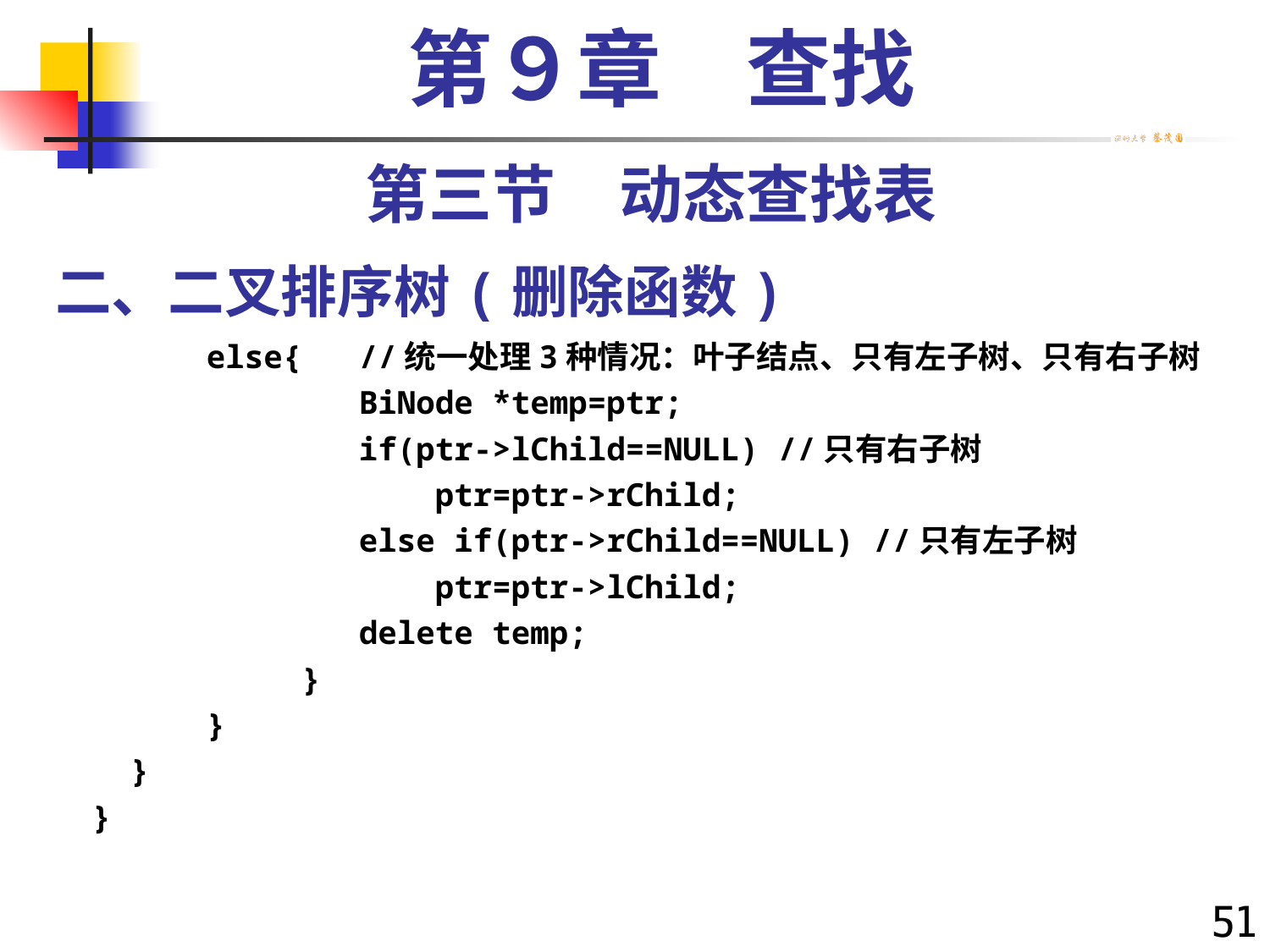

第９章　查找
第三节　动态查找表
# 二、二叉排序树(删除函数)
        else{   //统一处理3种情况：叶子结点、只有左子树、只有右子树
                BiNode *temp=ptr;
                if(ptr->lChild==NULL) //只有右子树
                    ptr=ptr->rChild;
                else if(ptr->rChild==NULL) //只有左子树
                    ptr=ptr->lChild;
                delete temp;
             }
        }
    }
  }
51